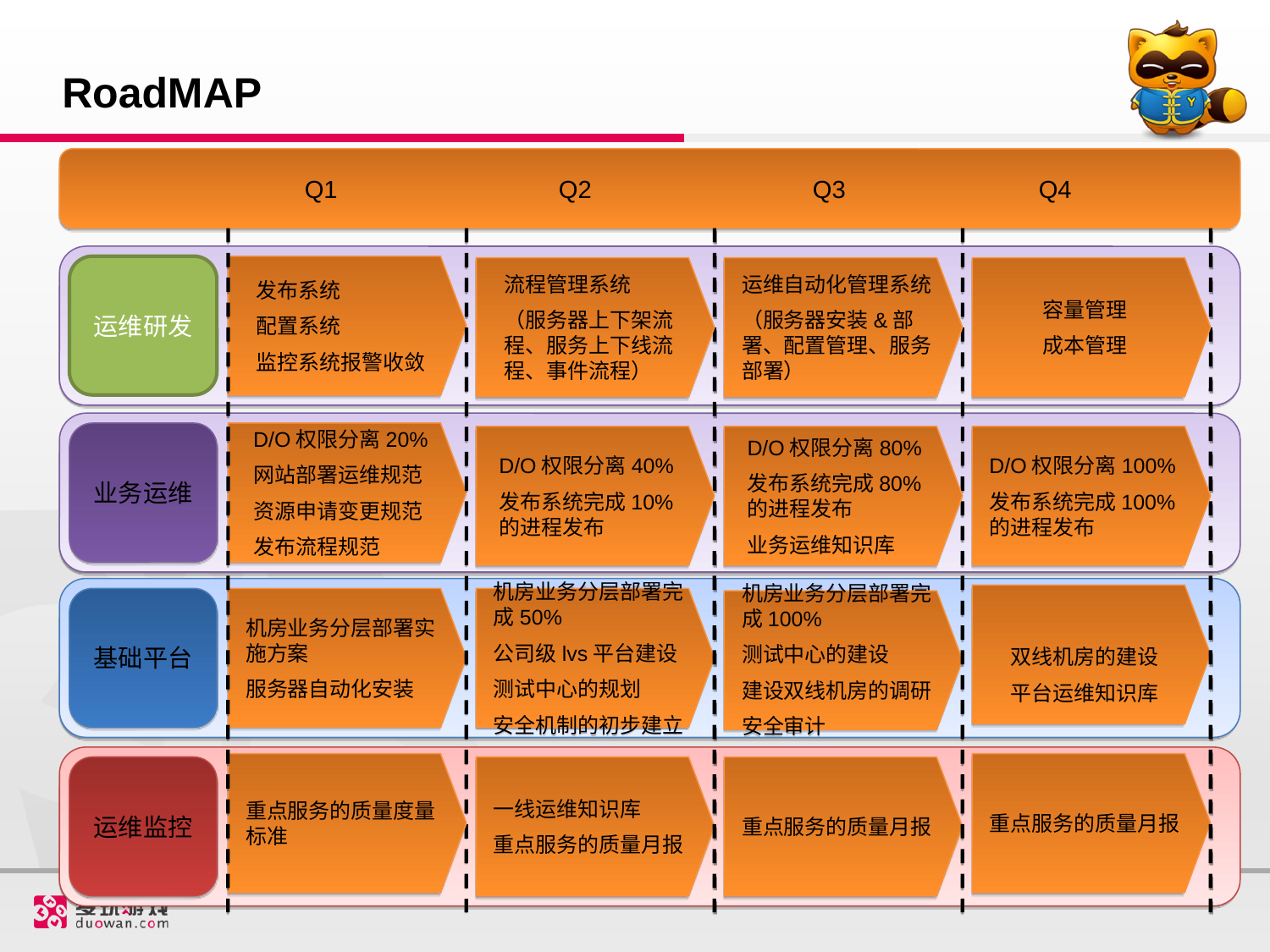

RoadMAP
           Q1		           Q2		           Q3		       Q4

运维研发
发布系统
配置系统
监控系统报警收敛
流程管理系统
（服务器上下架流程、服务上下线流程、事件流程）
运维自动化管理系统
（服务器安装&部署、配置管理、服务部署）
容量管理
成本管理

业务运维
D/O权限分离20%
网站部署运维规范
资源申请变更规范
发布流程规范
D/O权限分离80%
发布系统完成80%的进程发布
业务运维知识库
D/O权限分离100%
发布系统完成100%的进程发布
D/O权限分离40%
发布系统完成10%的进程发布

双线机房的建设
平台运维知识库

基础平台
机房业务分层部署实施方案
服务器自动化安装
机房业务分层部署完成50%
公司级lvs平台建设
测试中心的规划
安全机制的初步建立

机房业务分层部署完成100%
测试中心的建设
建设双线机房的调研
安全审计

重点服务的质量度量标准
重点服务的质量月报
一线运维知识库
重点服务的质量月报
运维监控
重点服务的质量月报